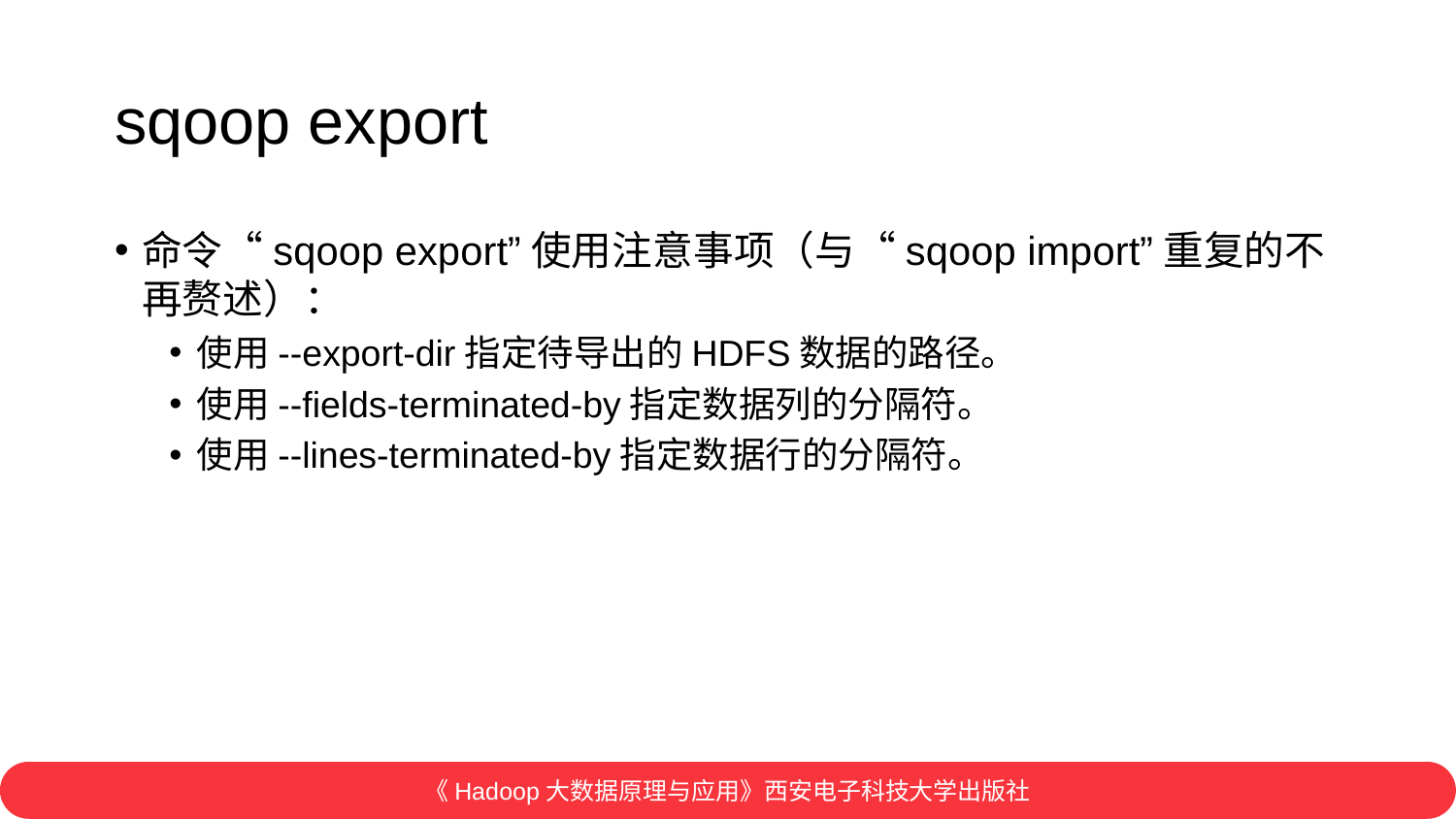

# sqoop export
命令“sqoop export”使用注意事项（与“sqoop import”重复的不再赘述）：
使用--export-dir指定待导出的HDFS数据的路径。
使用--fields-terminated-by指定数据列的分隔符。
使用--lines-terminated-by指定数据行的分隔符。